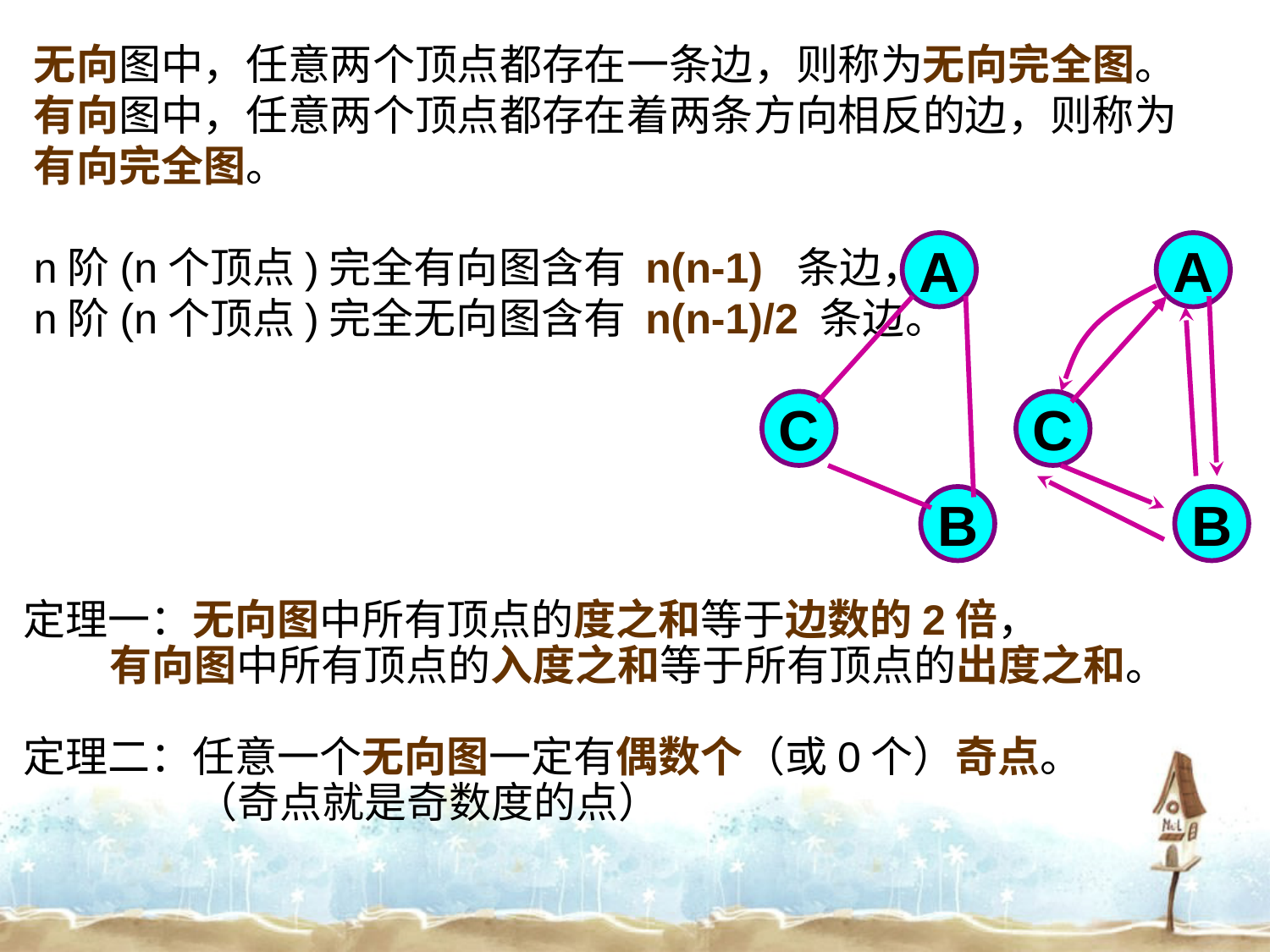

无向图中，任意两个顶点都存在一条边，则称为无向完全图。
有向图中，任意两个顶点都存在着两条方向相反的边，则称为有向完全图。

n阶(n个顶点)完全有向图含有 n(n-1)  条边，
n阶(n个顶点)完全无向图含有 n(n-1)/2 条边。
A

C

B
A

C

B
定理一：无向图中所有顶点的度之和等于边数的2倍，
        有向图中所有顶点的入度之和等于所有顶点的出度之和。

定理二：任意一个无向图一定有偶数个（或0个）奇点。
                 （奇点就是奇数度的点）